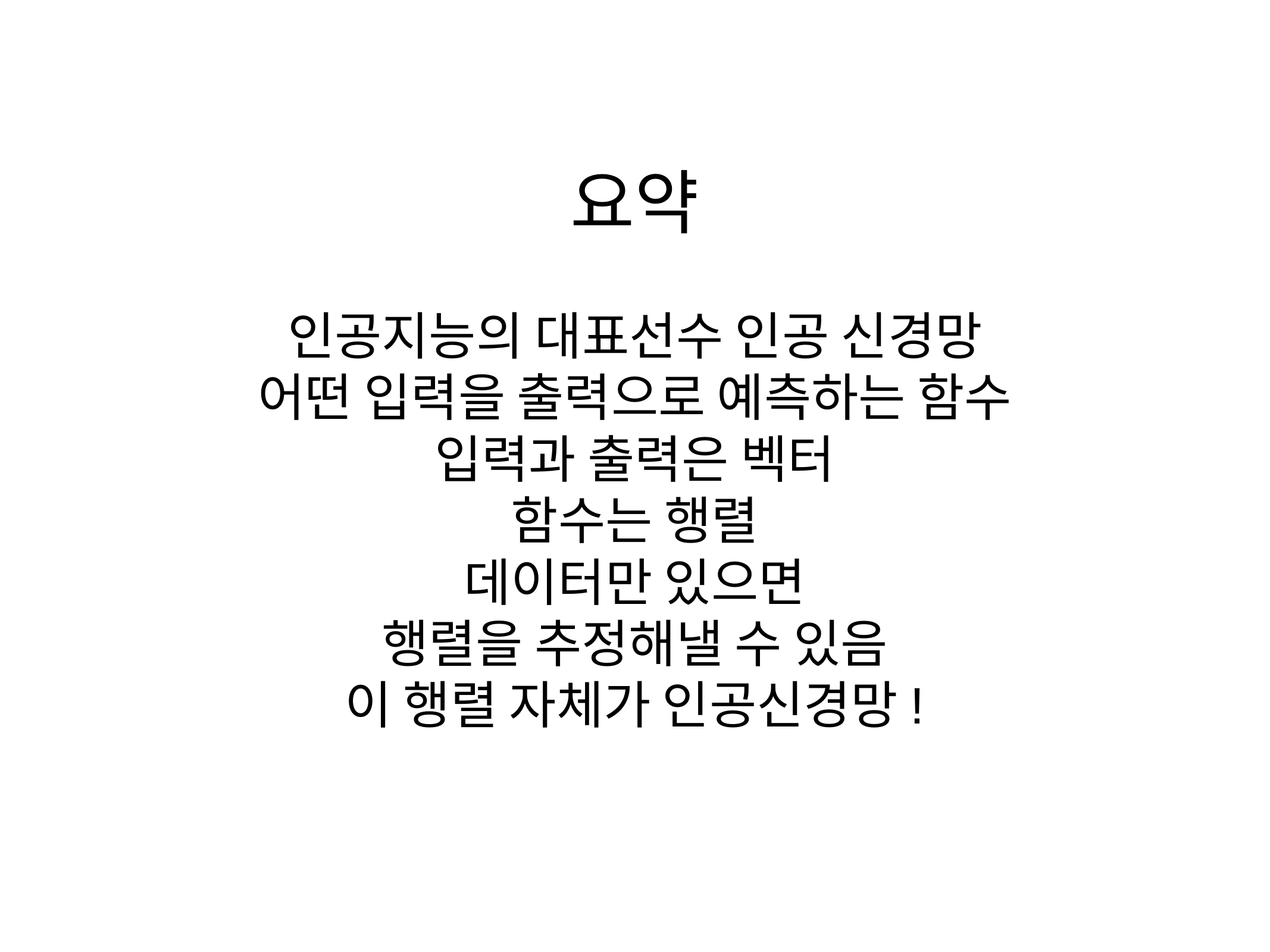

요약

인공지능의 대표선수 인공 신경망
어떤 입력을 출력으로 예측하는 함수
입력과 출력은 벡터
함수는 행렬
데이터만 있으면
행렬을 추정해낼 수 있음
이 행렬 자체가 인공신경망!